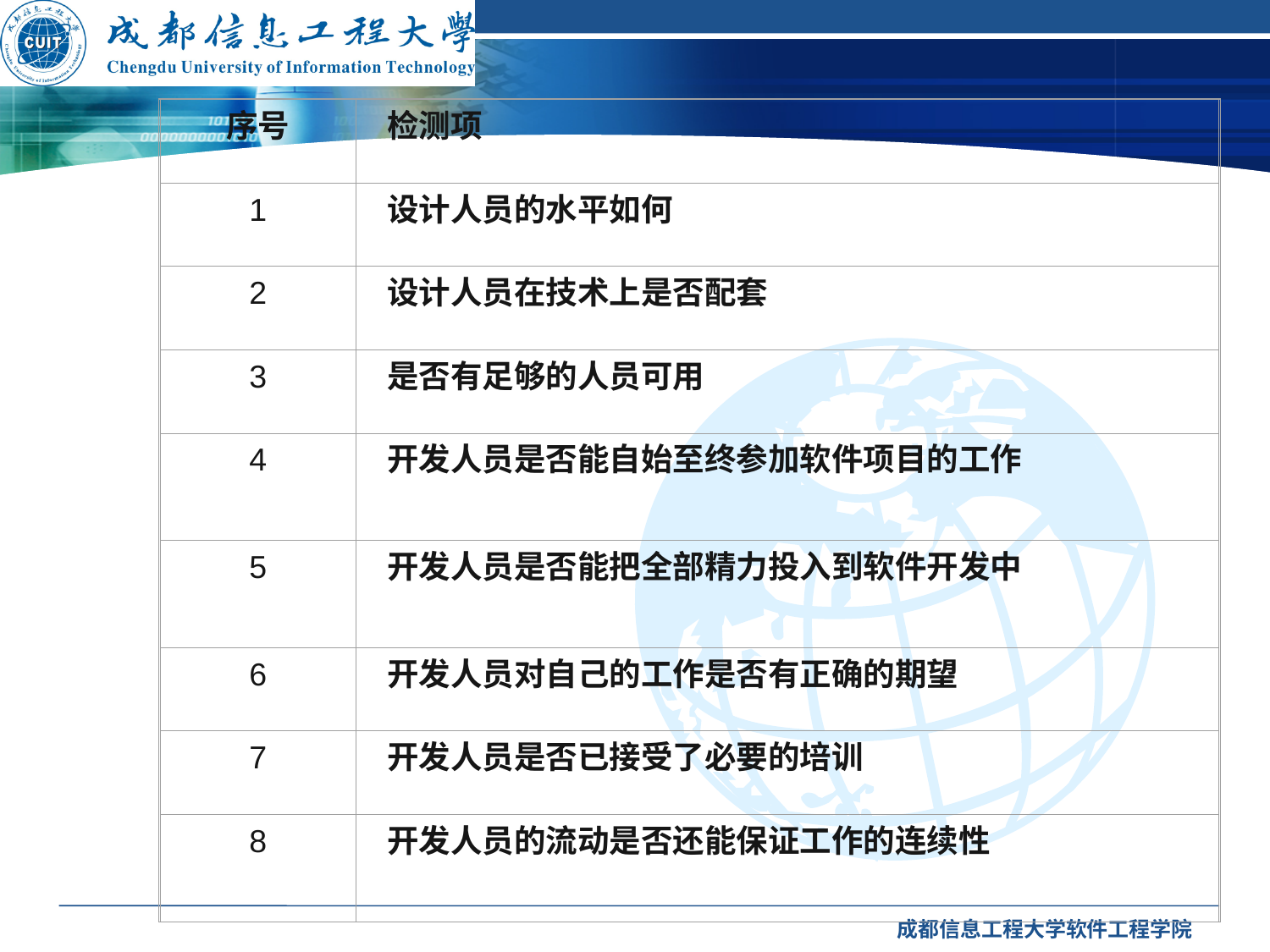

序号

检测项

1

设计人员的水平如何

2

设计人员在技术上是否配套

3

是否有足够的人员可用

4

开发人员是否能自始至终参加软件项目的工作

5

开发人员是否能把全部精力投入到软件开发中

6

开发人员对自己的工作是否有正确的期望

7

开发人员是否已接受了必要的培训

8

开发人员的流动是否还能保证工作的连续性